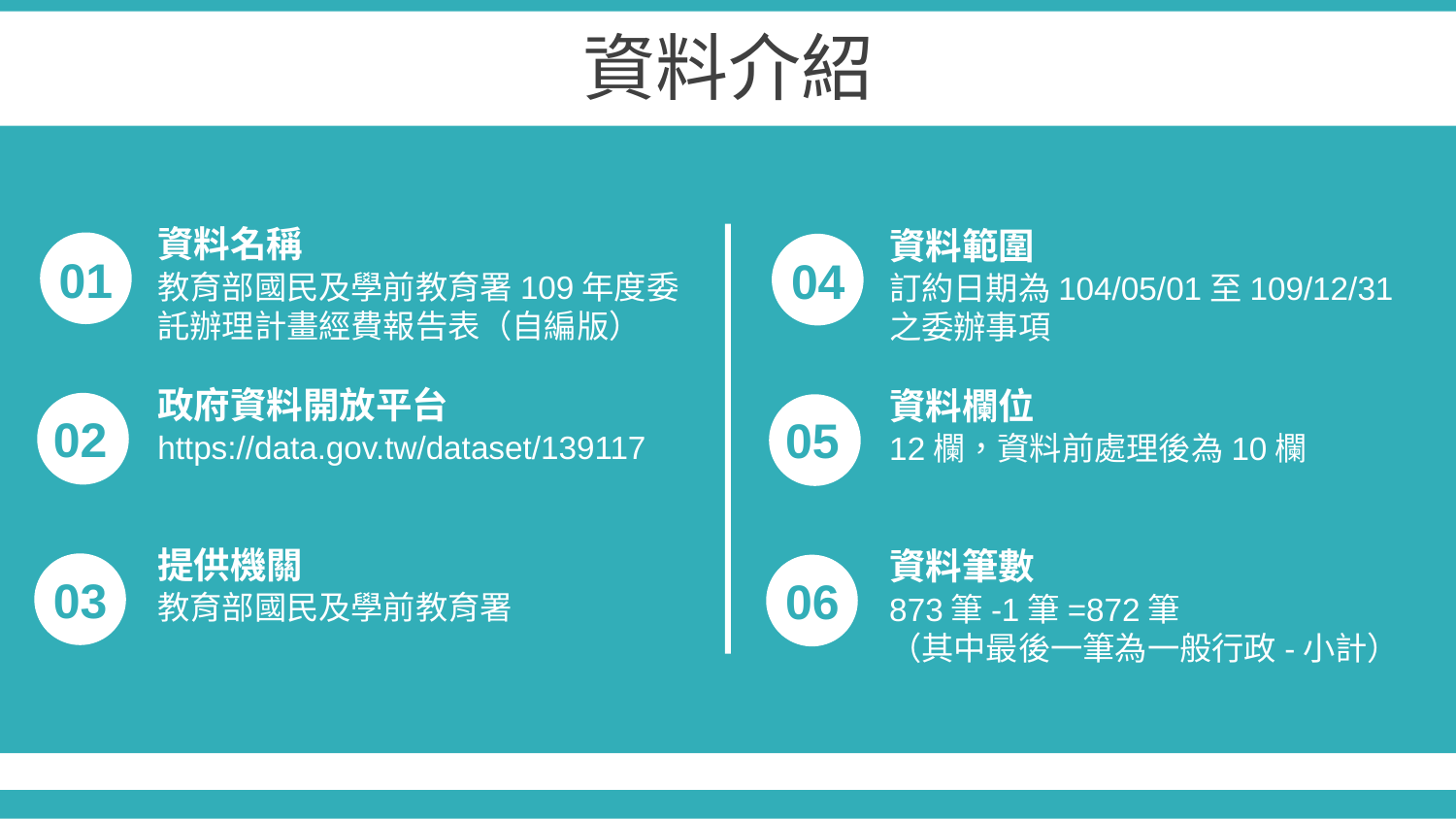

資料介紹

資料名稱
教育部國民及學前教育署109年度委託辦理計畫經費報告表（自編版）
資料範圍
訂約日期為104/05/01至109/12/31之委辦事項

01
04
政府資料開放平台
https://data.gov.tw/dataset/139117
資料欄位
12欄，資料前處理後為10欄

02
05
提供機關
教育部國民及學前教育署
資料筆數
873筆-1筆=872筆
（其中最後一筆為一般行政-小計）

03
06